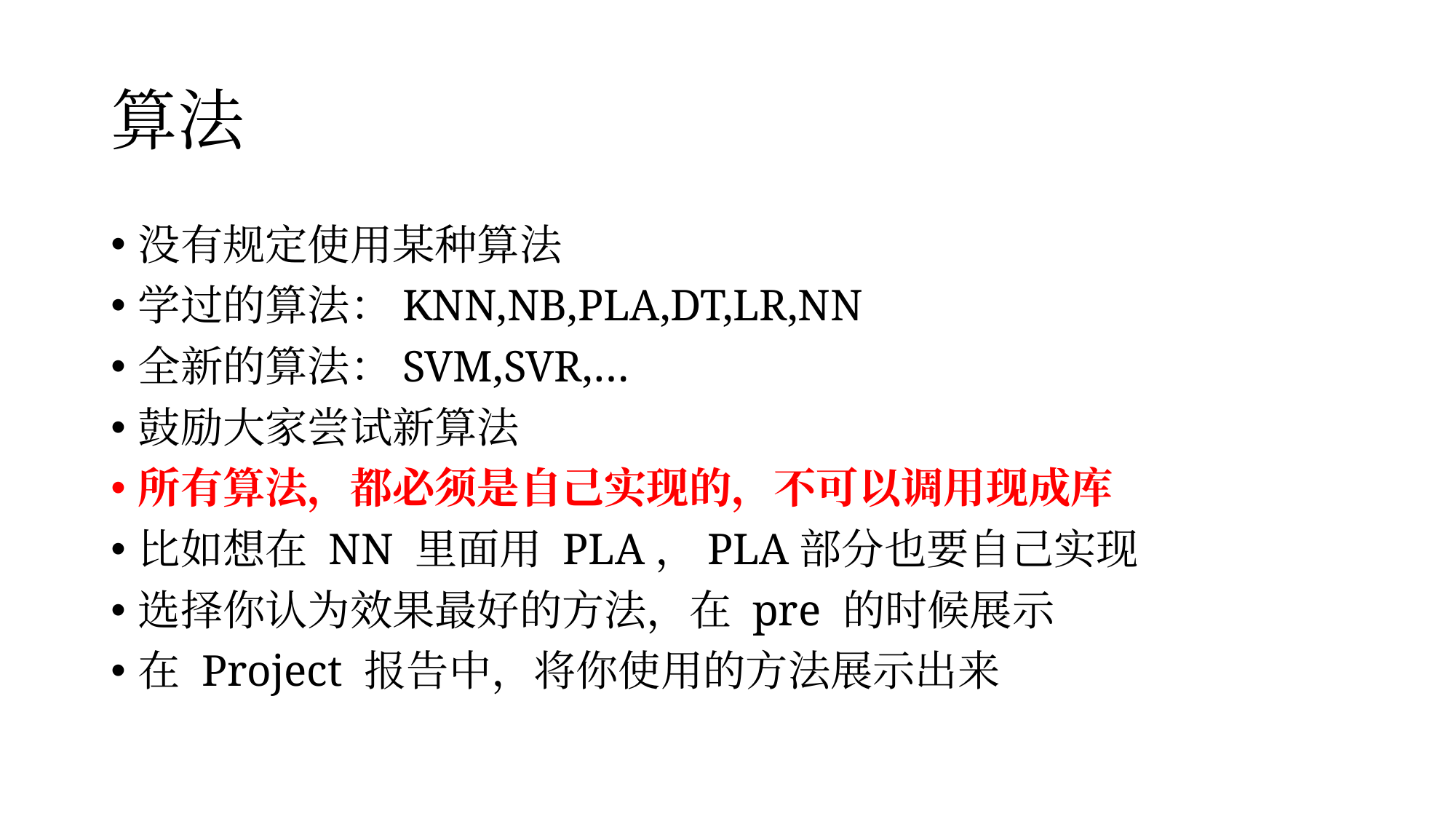

# 算法
没有规定使用某种算法
学过的算法：KNN,NB,PLA,DT,LR,NN
全新的算法：SVM,SVR,…
鼓励大家尝试新算法
所有算法，都必须是自己实现的，不可以调用现成库
比如想在 NN 里面用 PLA，PLA部分也要自己实现
选择你认为效果最好的方法，在 pre 的时候展示
在 Project 报告中，将你使用的方法展示出来